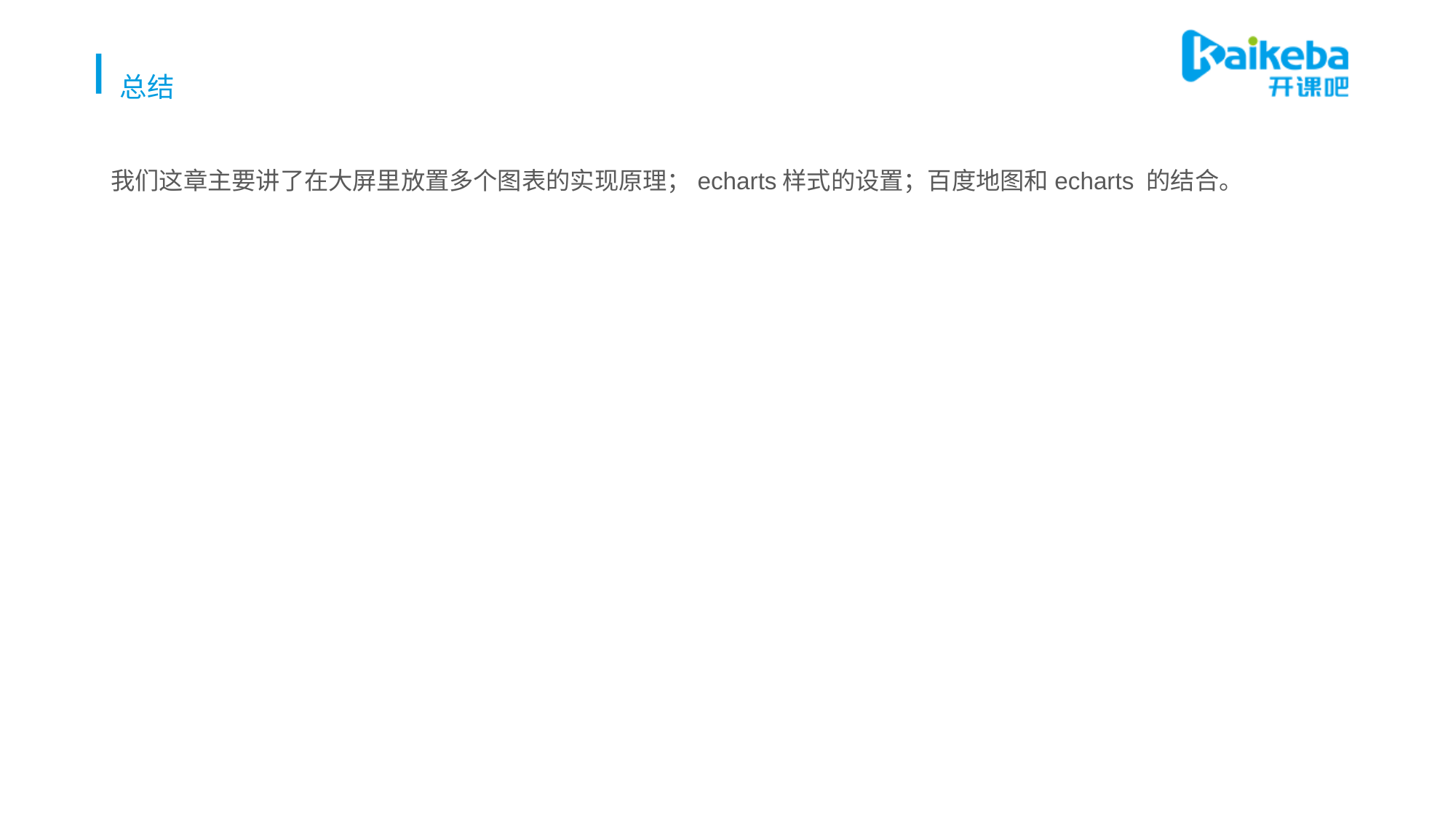

# 总结
我们这章主要讲了在大屏里放置多个图表的实现原理；echarts样式的设置；百度地图和echarts 的结合。